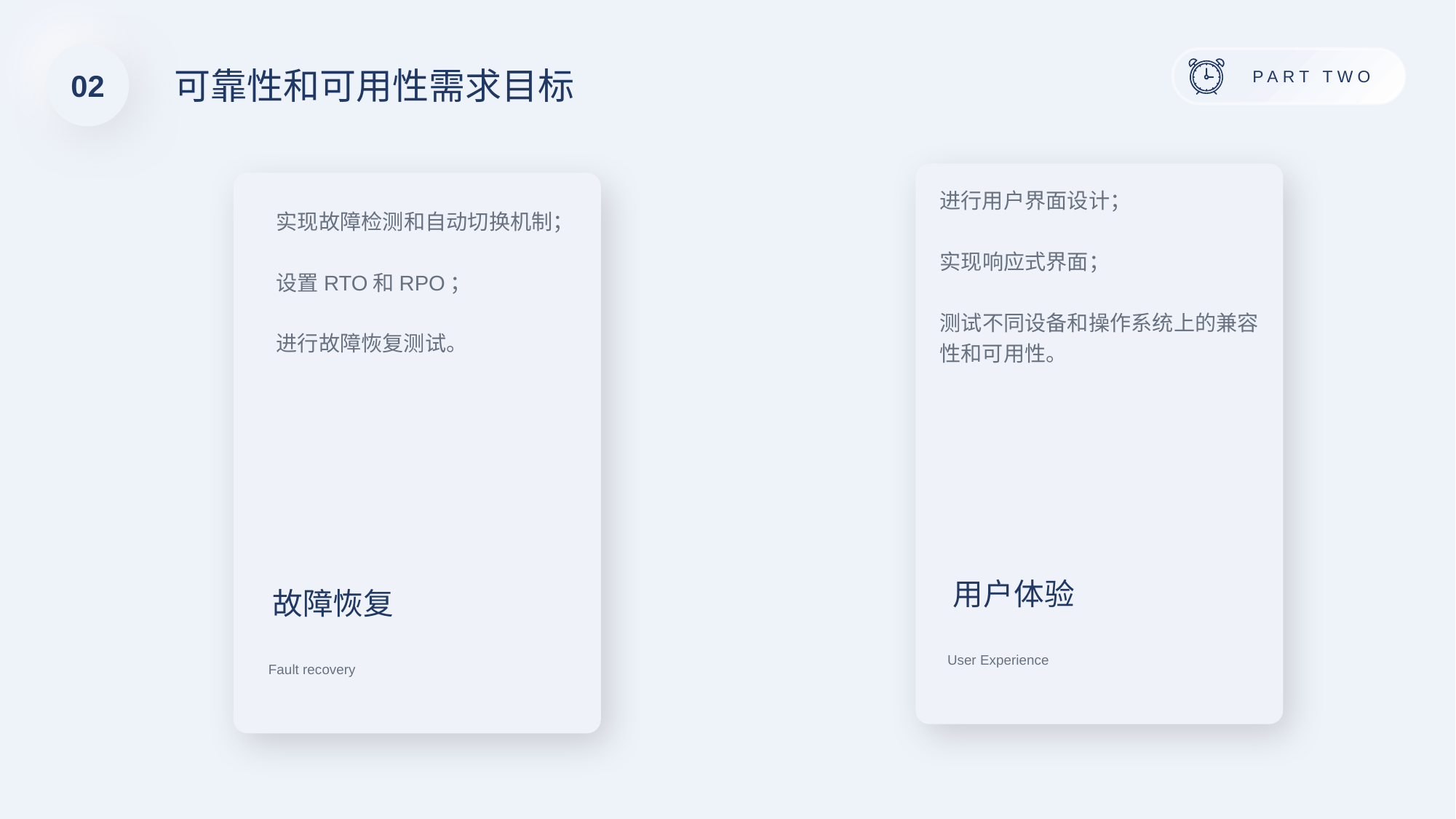

02
可靠性和可用性需求目标

进行用户界面设计；

实现响应式界面；

测试不同设备和操作系统上的兼容性和可用性。
实现故障检测和自动切换机制；

设置RTO和RPO；

进行故障恢复测试。
用户体验
User Experience

故障恢复
Fault recovery